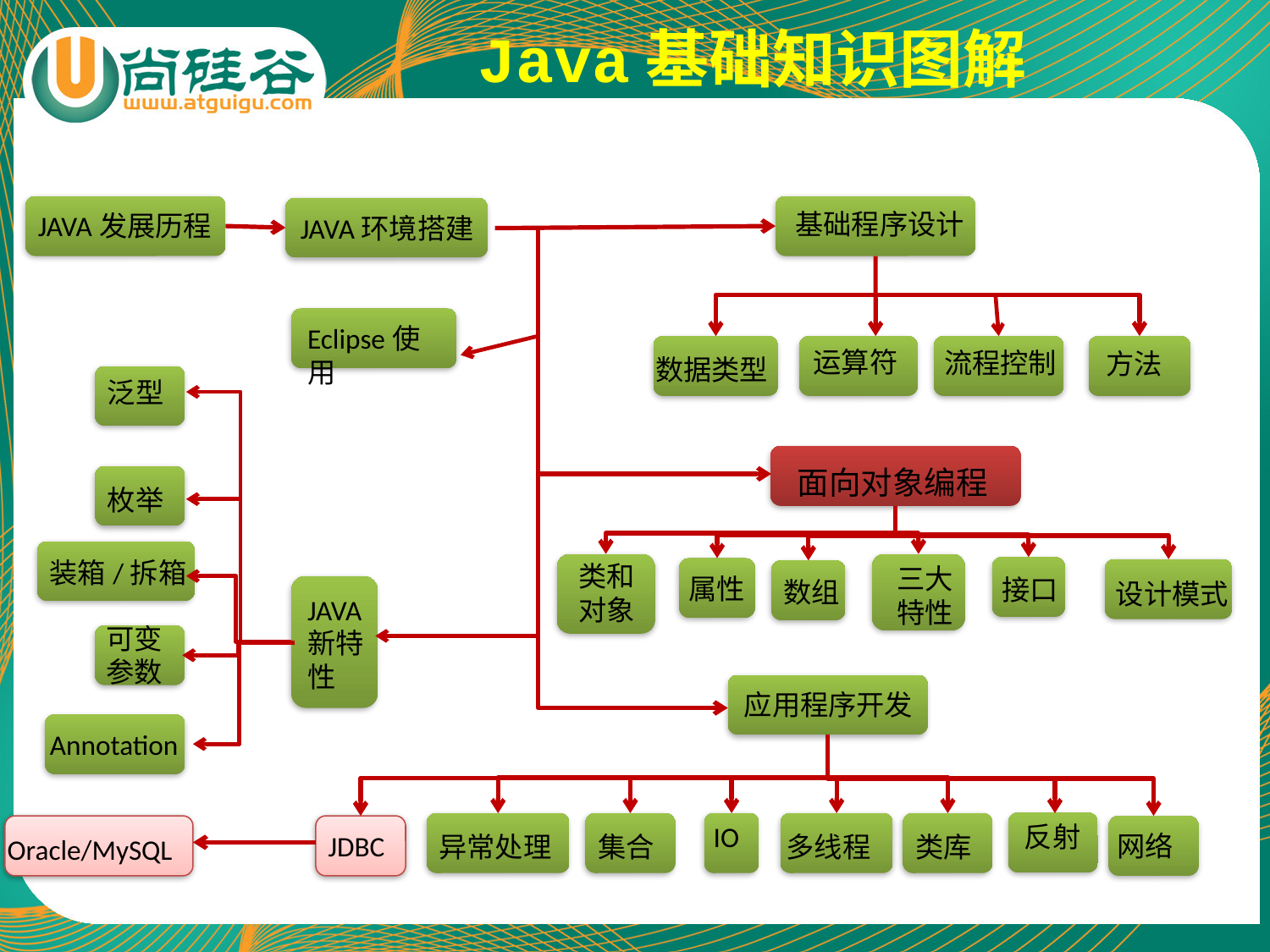

Java基础知识图解

基础程序设计
JAVA发展历程
JAVA环境搭建

Eclipse使用

运算符
流程控制
方法
数据类型

泛型

面向对象编程

枚举

装箱/拆箱
类和对象

三大特性

属性
接口
数组
设计模式

JAVA新特性
可变参数

应用程序开发

Annotation

反射
IO

网络
JDBC
异常处理
集合
多线程
类库
Oracle/MySQL